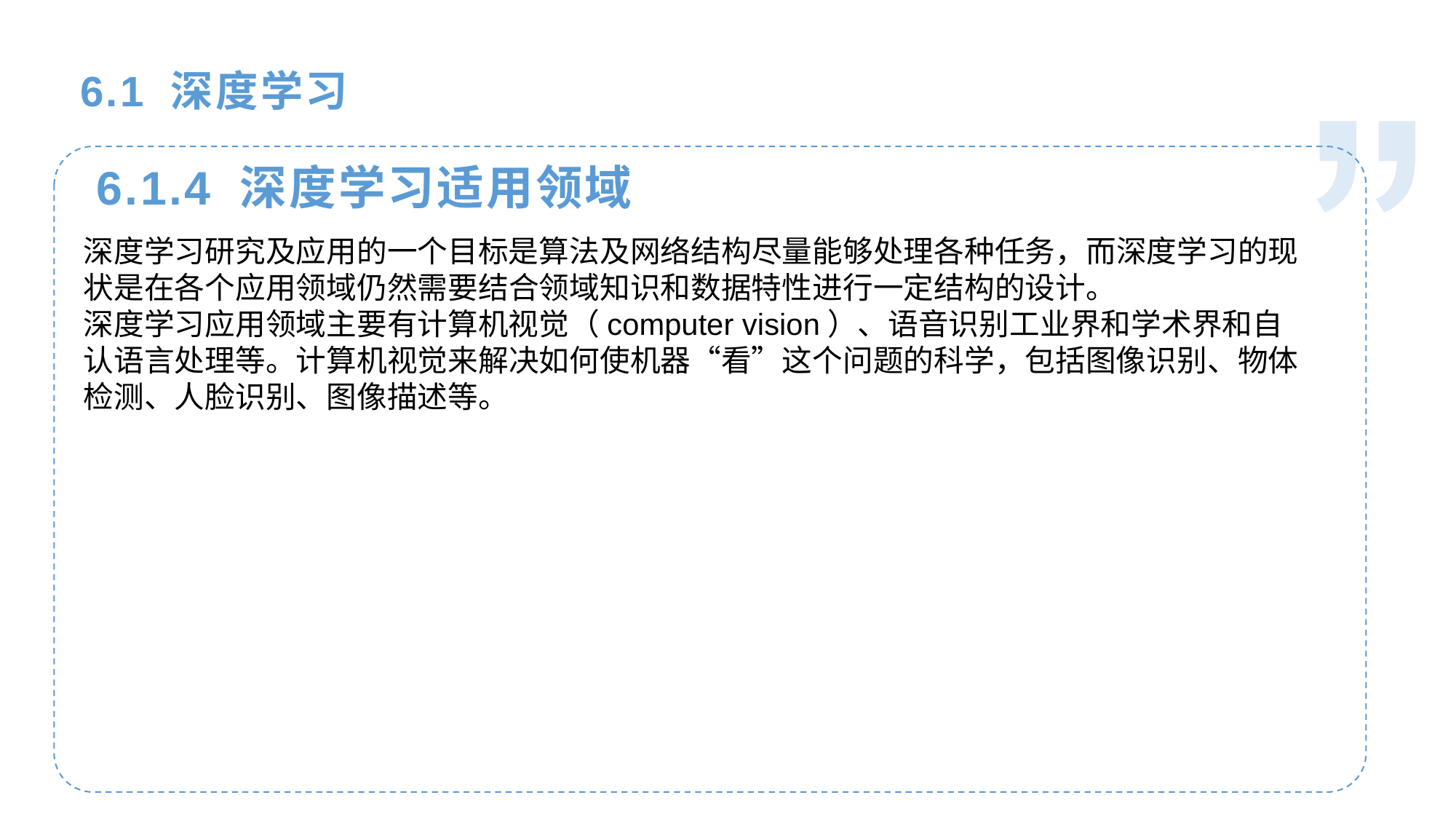

人工智能基础
6.1 深度学习

6.1.4 深度学习适用领域

深度学习研究及应用的一个目标是算法及网络结构尽量能够处理各种任务，而深度学习的现状是在各个应用领域仍然需要结合领域知识和数据特性进行一定结构的设计。
深度学习应用领域主要有计算机视觉（computer vision）、语音识别工业界和学术界和自认语言处理等。计算机视觉来解决如何使机器“看”这个问题的科学，包括图像识别、物体检测、人脸识别、图像描述等。